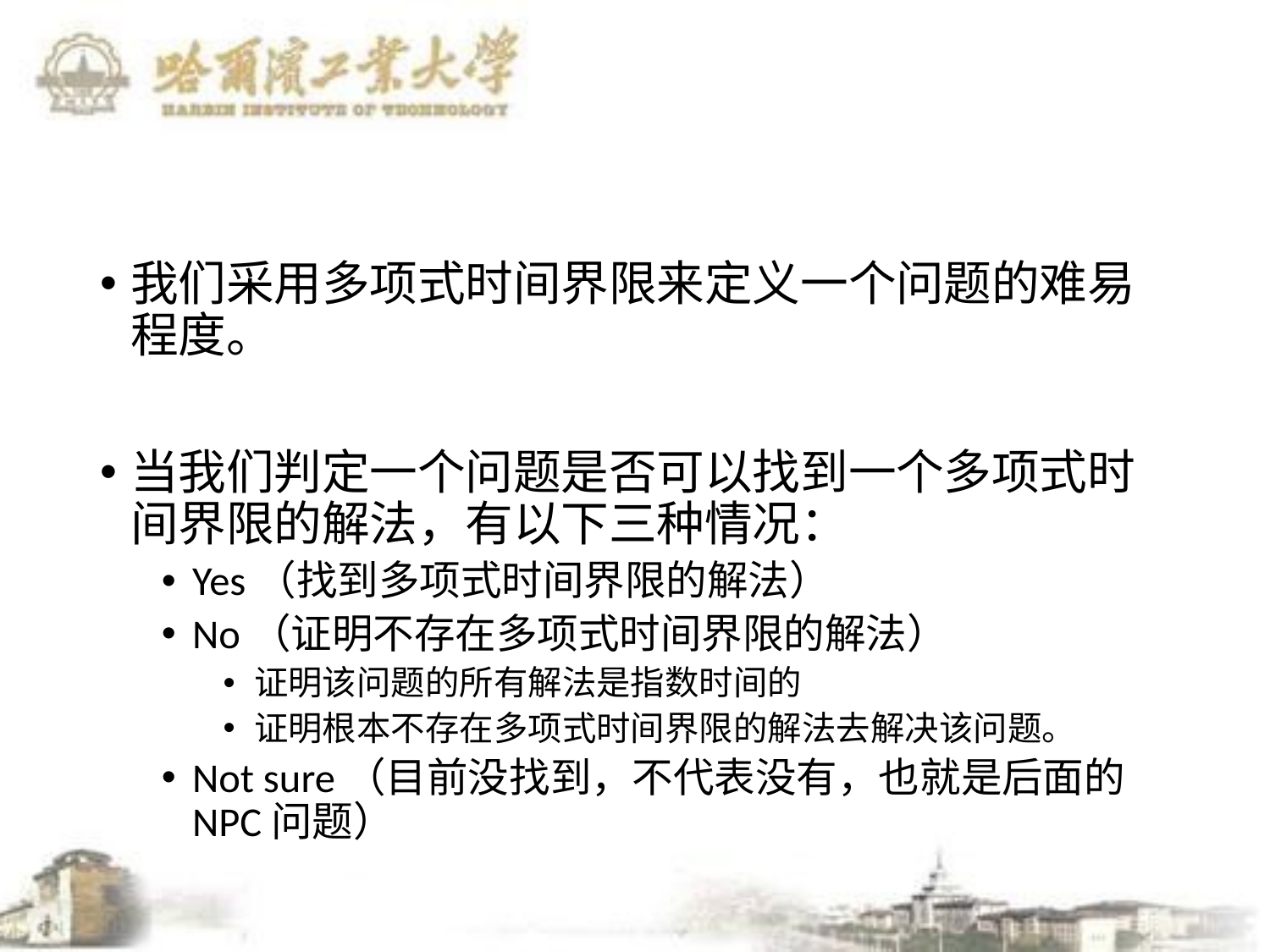

我们采用多项式时间界限来定义一个问题的难易程度。

当我们判定一个问题是否可以找到一个多项式时间界限的解法，有以下三种情况：
Yes（找到多项式时间界限的解法）
No（证明不存在多项式时间界限的解法）
证明该问题的所有解法是指数时间的
证明根本不存在多项式时间界限的解法去解决该问题。
Not sure（目前没找到，不代表没有，也就是后面的NPC问题）